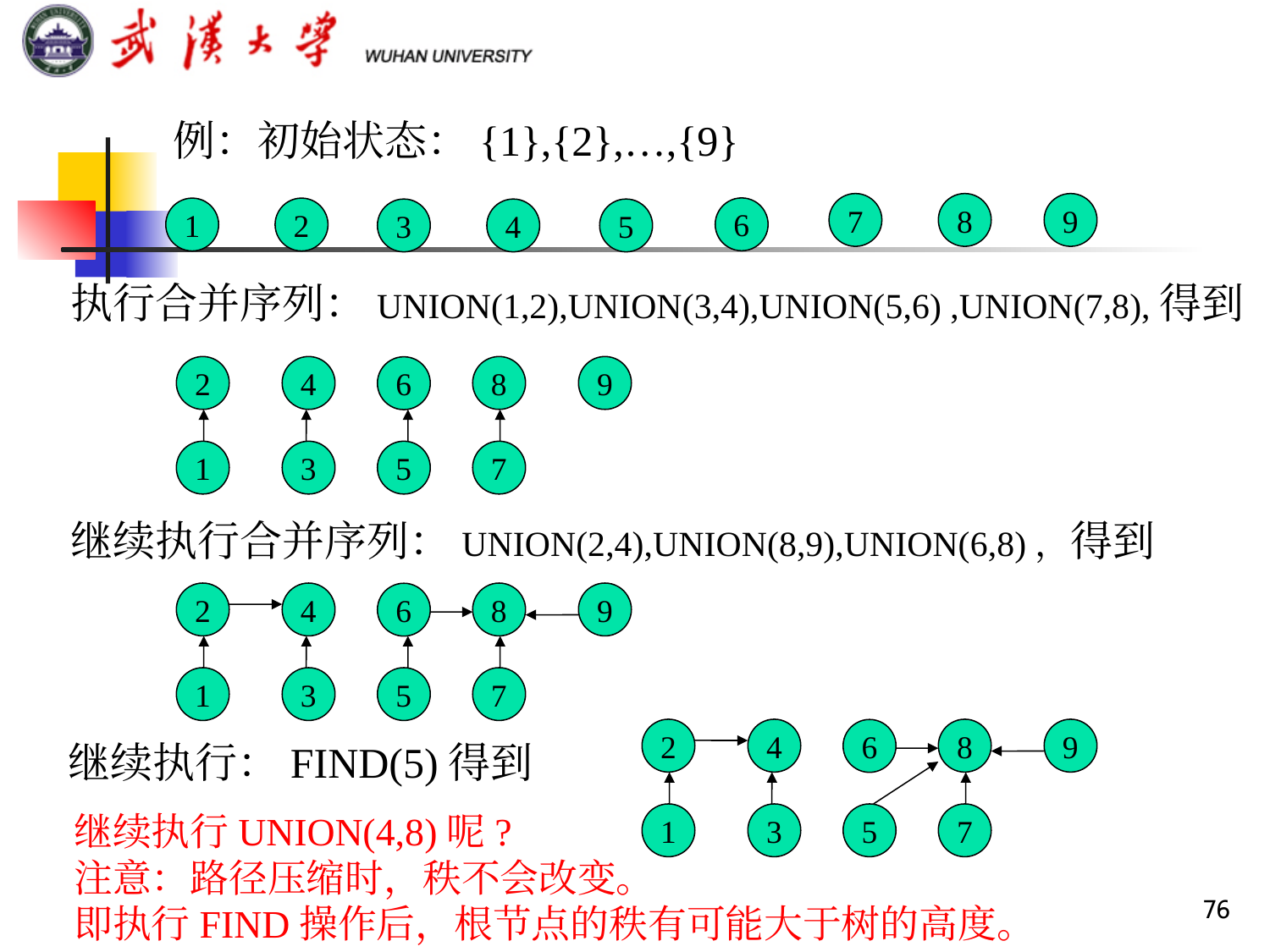

例：初始状态：{1},{2},…,{9}
7
8
9
6
1
2
3
4
5
执行合并序列：UNION(1,2),UNION(3,4),UNION(5,6) ,UNION(7,8),得到
2
4
8
9
6

1
3
5
7
继续执行合并序列：UNION(2,4),UNION(8,9),UNION(6,8)，得到
2
4
8
9
6

1
3
5
7
2
4
8
9
6

1
3
5
7
继续执行：FIND(5)得到
继续执行UNION(4,8)呢?
注意：路径压缩时，秩不会改变。
即执行FIND操作后，根节点的秩有可能大于树的高度。
76